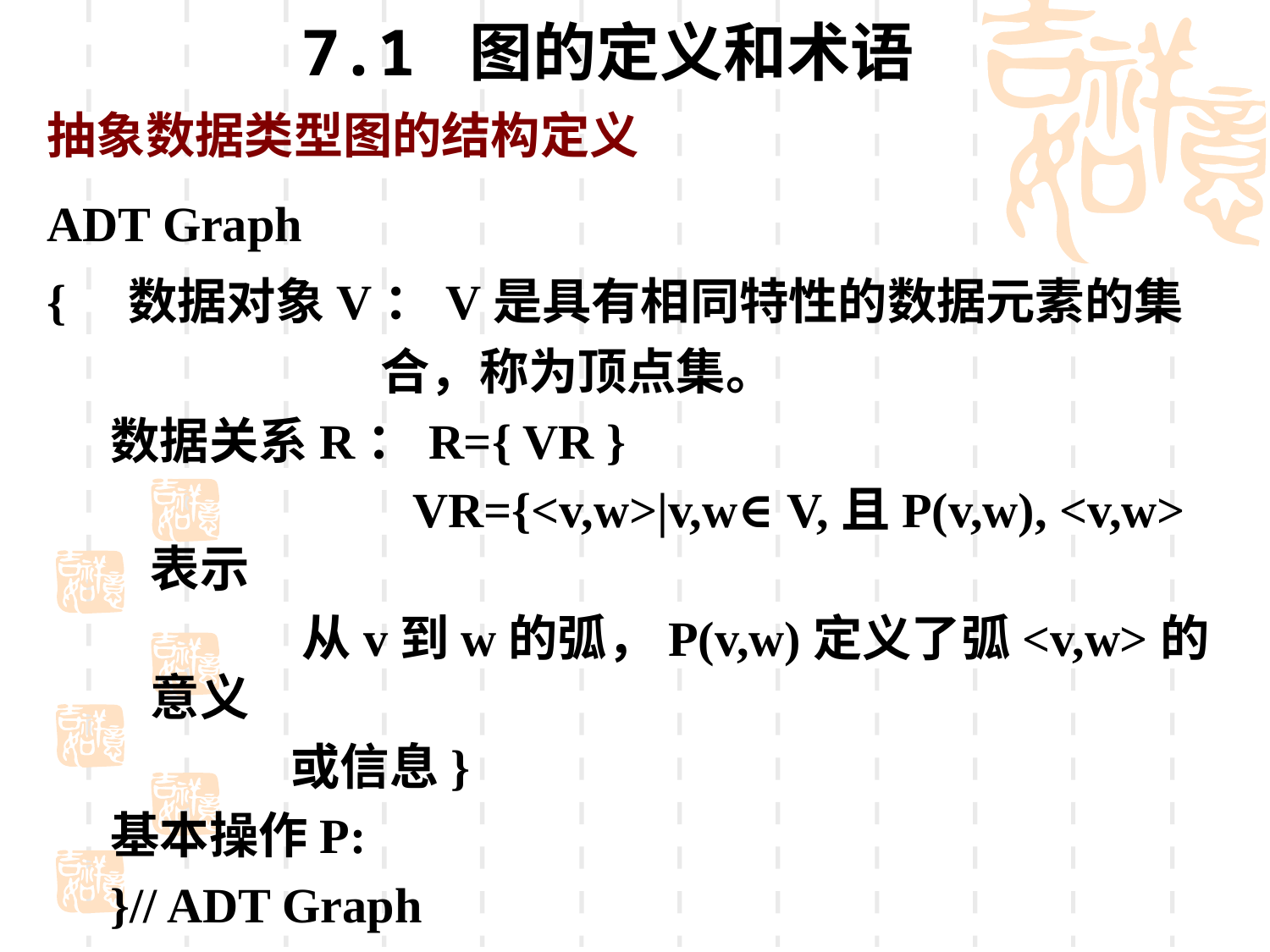

7.1 图的定义和术语
抽象数据类型图的结构定义
ADT Graph
{    数据对象V：V是具有相同特性的数据元素的集
                       合，称为顶点集。
数据关系R：R={ VR }
		           VR={<v,w>|v,w∈V,且P(v,w), <v,w>表示
                从v到w的弧，P(v,w)定义了弧<v,w>的意义
               或信息}
基本操作P:
}// ADT Graph